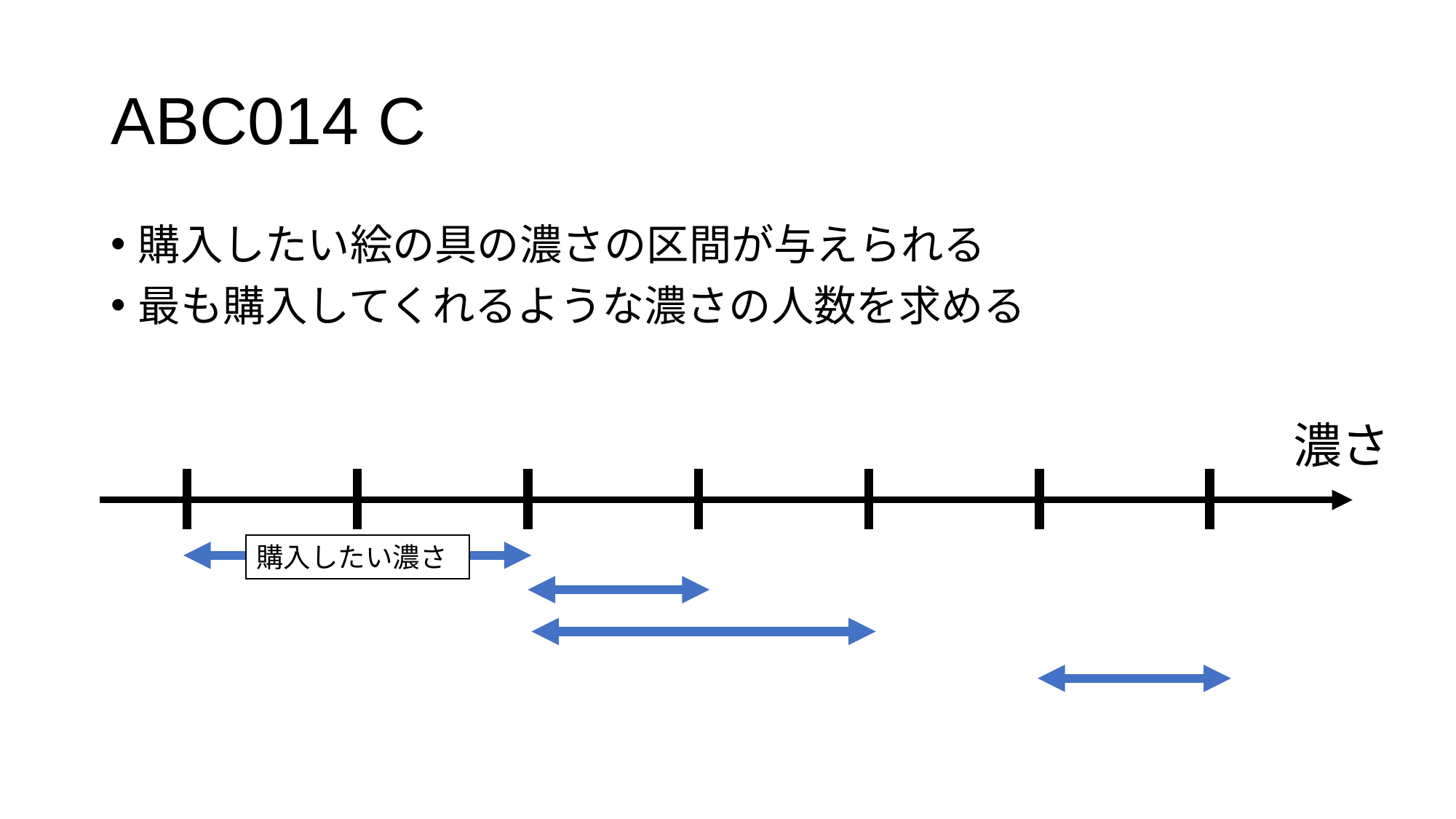

# ABC014 C
購入したい絵の具の濃さの区間が与えられる
最も購入してくれるような濃さの人数を求める
濃さ
購入したい濃さ